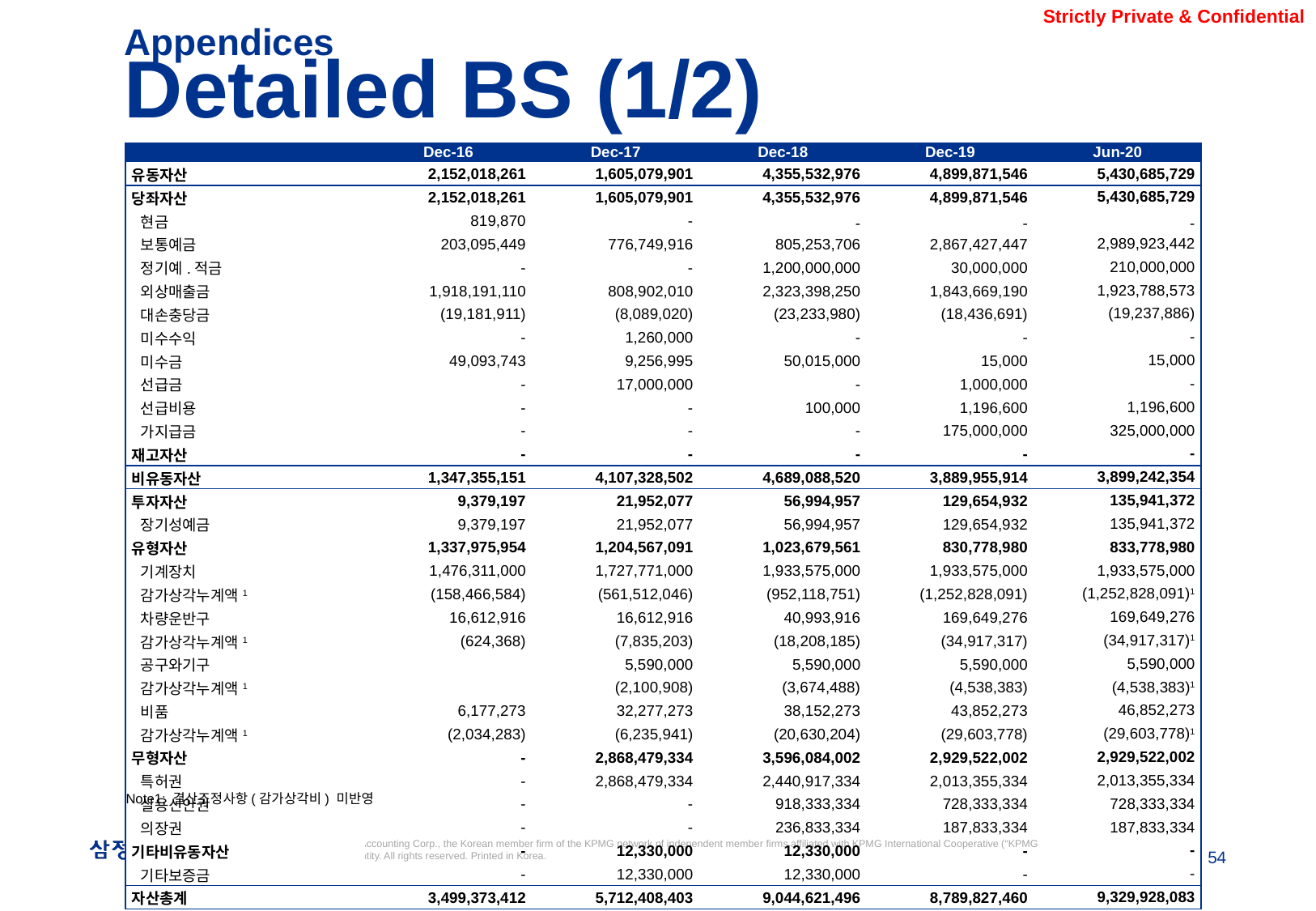

Appendices
Detailed BS (1/2)
|  | Dec-16 | Dec-17 | Dec-18 | Dec-19 | Jun-20 |
| --- | --- | --- | --- | --- | --- |
| 유동자산 | 2,152,018,261 | 1,605,079,901 | 4,355,532,976 | 4,899,871,546 | 5,430,685,729 |
| 당좌자산 | 2,152,018,261 | 1,605,079,901 | 4,355,532,976 | 4,899,871,546 | 5,430,685,729 |
| 현금 | 819,870 | - | - | - | - |
| 보통예금 | 203,095,449 | 776,749,916 | 805,253,706 | 2,867,427,447 | 2,989,923,442 |
| 정기예.적금 | - | - | 1,200,000,000 | 30,000,000 | 210,000,000 |
| 외상매출금 | 1,918,191,110 | 808,902,010 | 2,323,398,250 | 1,843,669,190 | 1,923,788,573 |
| 대손충당금 | (19,181,911) | (8,089,020) | (23,233,980) | (18,436,691) | (19,237,886) |
| 미수수익 | - | 1,260,000 | - | - | - |
| 미수금 | 49,093,743 | 9,256,995 | 50,015,000 | 15,000 | 15,000 |
| 선급금 | - | 17,000,000 | - | 1,000,000 | - |
| 선급비용 | - | - | 100,000 | 1,196,600 | 1,196,600 |
| 가지급금 | - | - | - | 175,000,000 | 325,000,000 |
| 재고자산 | - | - | - | - | - |
| 비유동자산 | 1,347,355,151 | 4,107,328,502 | 4,689,088,520 | 3,889,955,914 | 3,899,242,354 |
| 투자자산 | 9,379,197 | 21,952,077 | 56,994,957 | 129,654,932 | 135,941,372 |
| 장기성예금 | 9,379,197 | 21,952,077 | 56,994,957 | 129,654,932 | 135,941,372 |
| 유형자산 | 1,337,975,954 | 1,204,567,091 | 1,023,679,561 | 830,778,980 | 833,778,980 |
| 기계장치 | 1,476,311,000 | 1,727,771,000 | 1,933,575,000 | 1,933,575,000 | 1,933,575,000 |
| 감가상각누계액1 | (158,466,584) | (561,512,046) | (952,118,751) | (1,252,828,091) | (1,252,828,091)1 |
| 차량운반구 | 16,612,916 | 16,612,916 | 40,993,916 | 169,649,276 | 169,649,276 |
| 감가상각누계액1 | (624,368) | (7,835,203) | (18,208,185) | (34,917,317) | (34,917,317)1 |
| 공구와기구 |  | 5,590,000 | 5,590,000 | 5,590,000 | 5,590,000 |
| 감가상각누계액1 |  | (2,100,908) | (3,674,488) | (4,538,383) | (4,538,383)1 |
| 비품 | 6,177,273 | 32,277,273 | 38,152,273 | 43,852,273 | 46,852,273 |
| 감가상각누계액1 | (2,034,283) | (6,235,941) | (20,630,204) | (29,603,778) | (29,603,778)1 |
| 무형자산 | - | 2,868,479,334 | 3,596,084,002 | 2,929,522,002 | 2,929,522,002 |
| 특허권 | - | 2,868,479,334 | 2,440,917,334 | 2,013,355,334 | 2,013,355,334 |
| 실용신안권 | - | - | 918,333,334 | 728,333,334 | 728,333,334 |
| 의장권 | - | - | 236,833,334 | 187,833,334 | 187,833,334 |
| 기타비유동자산 | - | 12,330,000 | 12,330,000 | - | - |
| 기타보증금 | - | 12,330,000 | 12,330,000 | - | - |
| 자산총계 | 3,499,373,412 | 5,712,408,403 | 9,044,621,496 | 8,789,827,460 | 9,329,928,083 |
Note1: 결산조정사항(감가상각비) 미반영